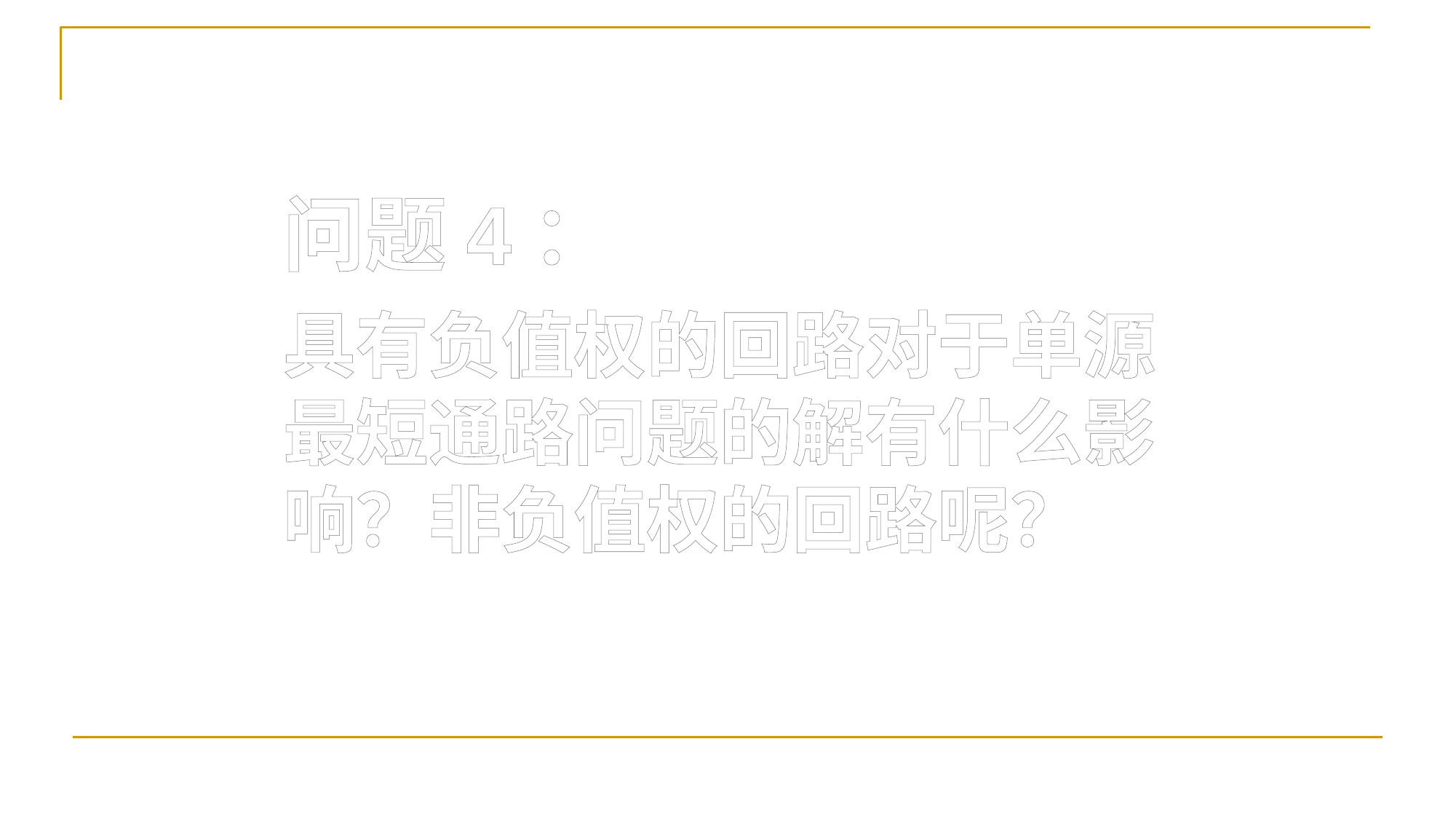

问题4：
具有负值权的回路对于单源最短通路问题的解有什么影响？非负值权的回路呢？